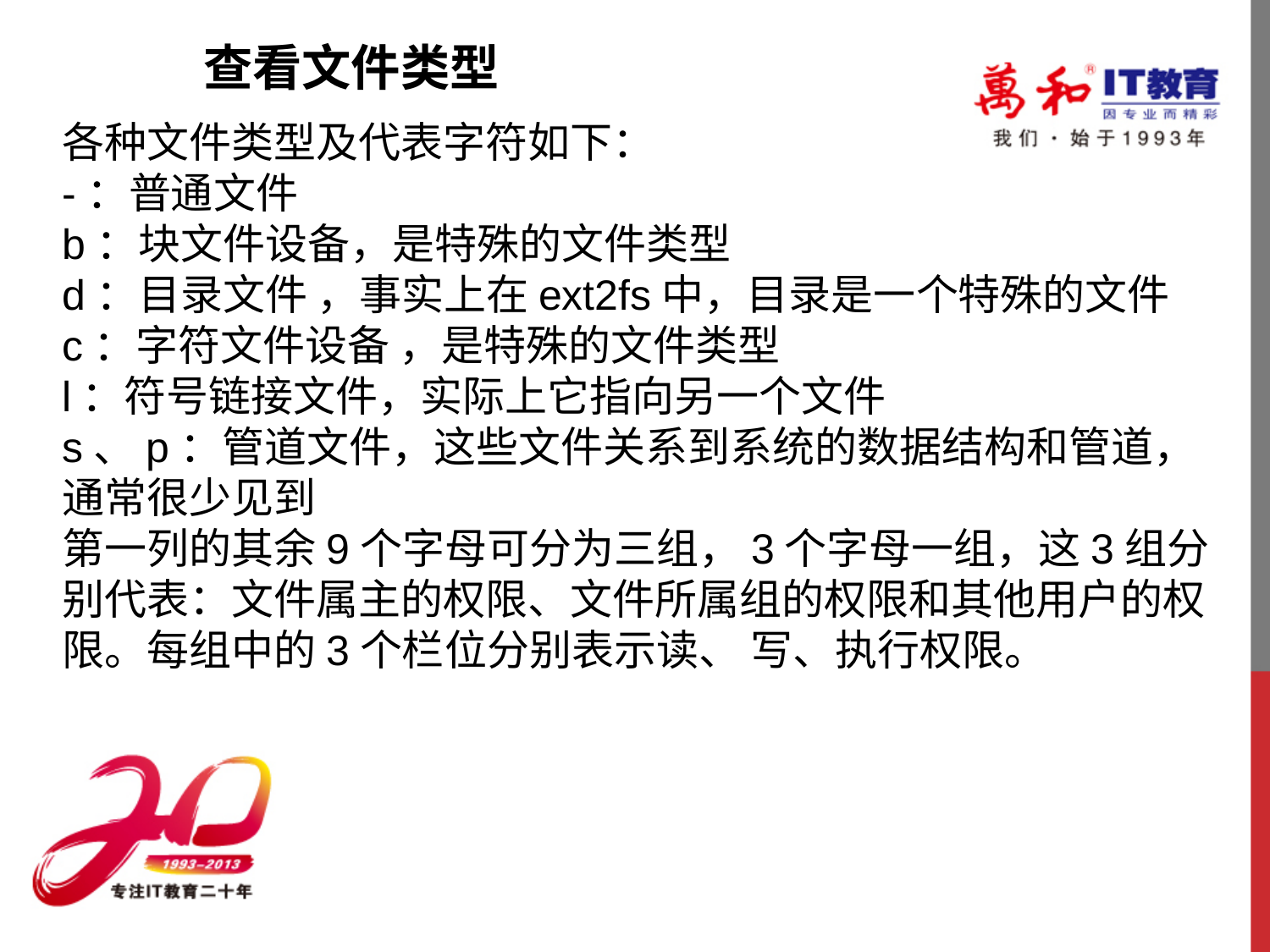

查看文件类型
各种文件类型及代表字符如下：
-：普通文件
b：块文件设备，是特殊的文件类型
d：目录文件 ，事实上在ext2fs中，目录是一个特殊的文件
c：字符文件设备 ，是特殊的文件类型
l：符号链接文件，实际上它指向另一个文件
s、p：管道文件，这些文件关系到系统的数据结构和管道，通常很少见到
第一列的其余9个字母可分为三组，3个字母一组，这3组分别代表：文件属主的权限、文件所属组的权限和其他用户的权限。每组中的3个栏位分别表示读、 写、执行权限。